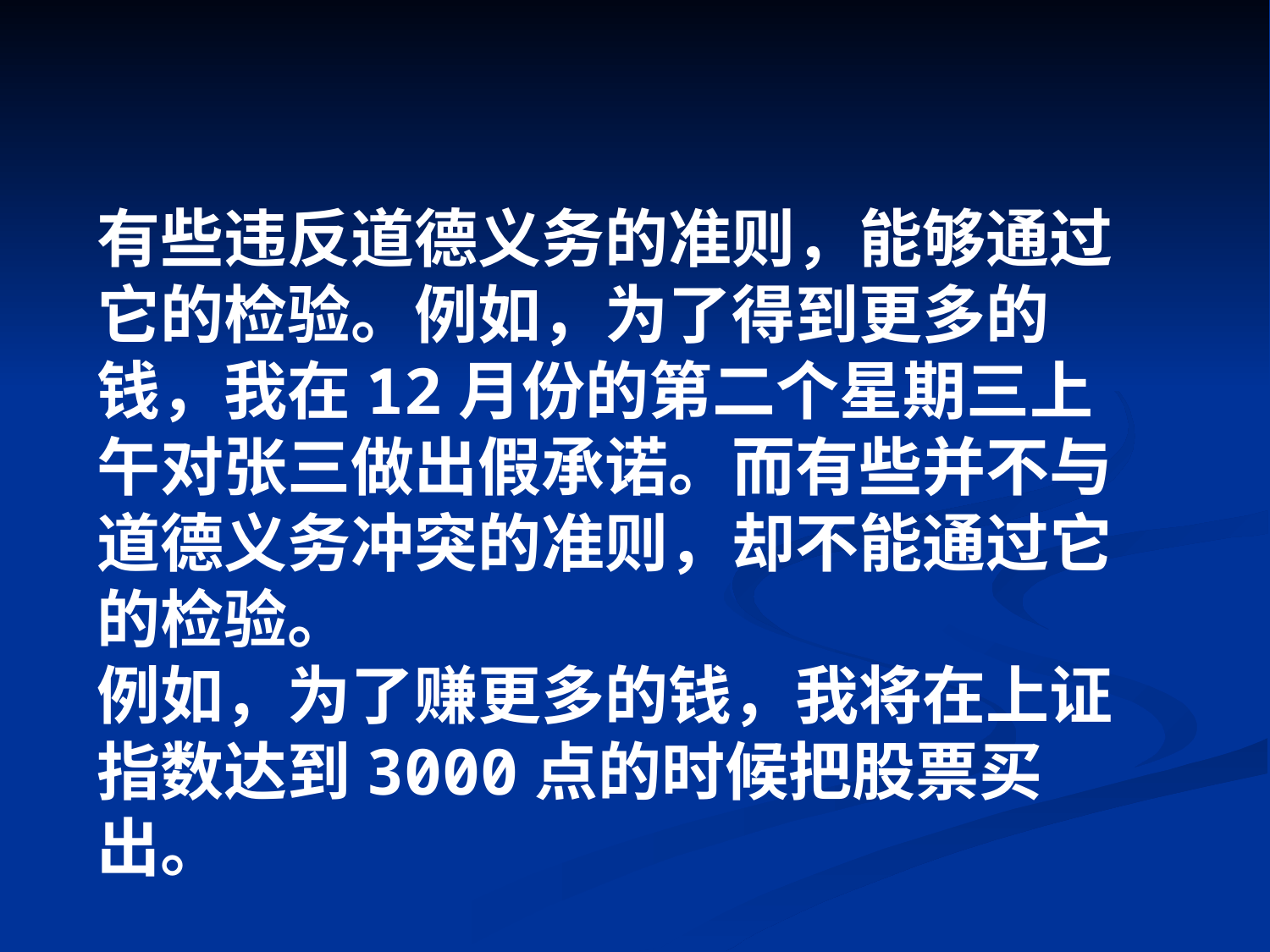

有些违反道德义务的准则，能够通过它的检验。例如，为了得到更多的钱，我在12月份的第二个星期三上午对张三做出假承诺。而有些并不与道德义务冲突的准则，却不能通过它的检验。
例如，为了赚更多的钱，我将在上证指数达到3000点的时候把股票买出。